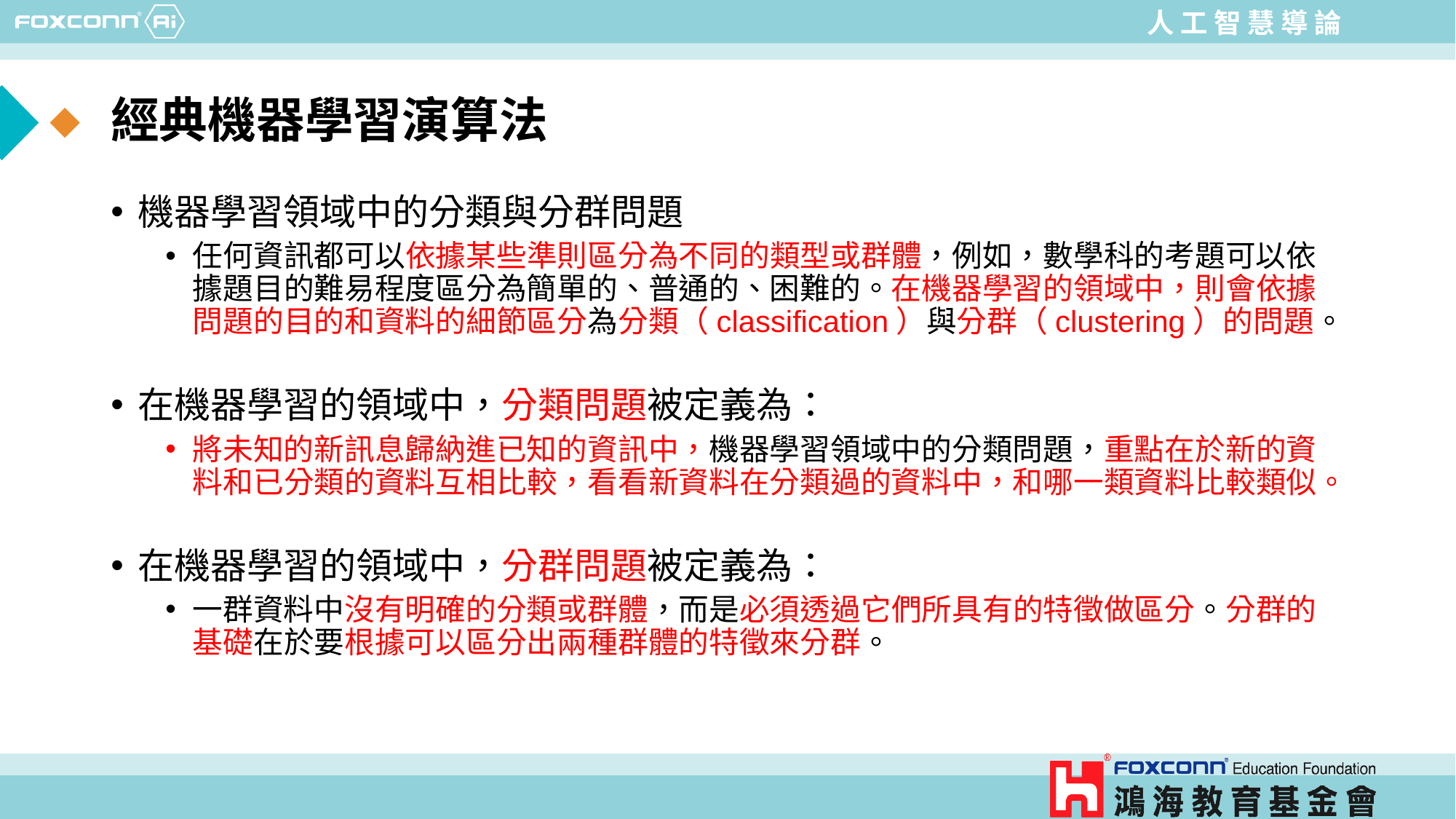

# 經典機器學習演算法
機器學習領域中的分類與分群問題
任何資訊都可以依據某些準則區分為不同的類型或群體，例如，數學科的考題可以依據題目的難易程度區分為簡單的、普通的、困難的。在機器學習的領域中，則會依據問題的目的和資料的細節區分為分類（classification）與分群（clustering）的問題。
在機器學習的領域中，分類問題被定義為：
將未知的新訊息歸納進已知的資訊中，機器學習領域中的分類問題，重點在於新的資料和已分類的資料互相比較，看看新資料在分類過的資料中，和哪一類資料比較類似。
在機器學習的領域中，分群問題被定義為：
一群資料中沒有明確的分類或群體，而是必須透過它們所具有的特徵做區分。分群的基礎在於要根據可以區分出兩種群體的特徵來分群。